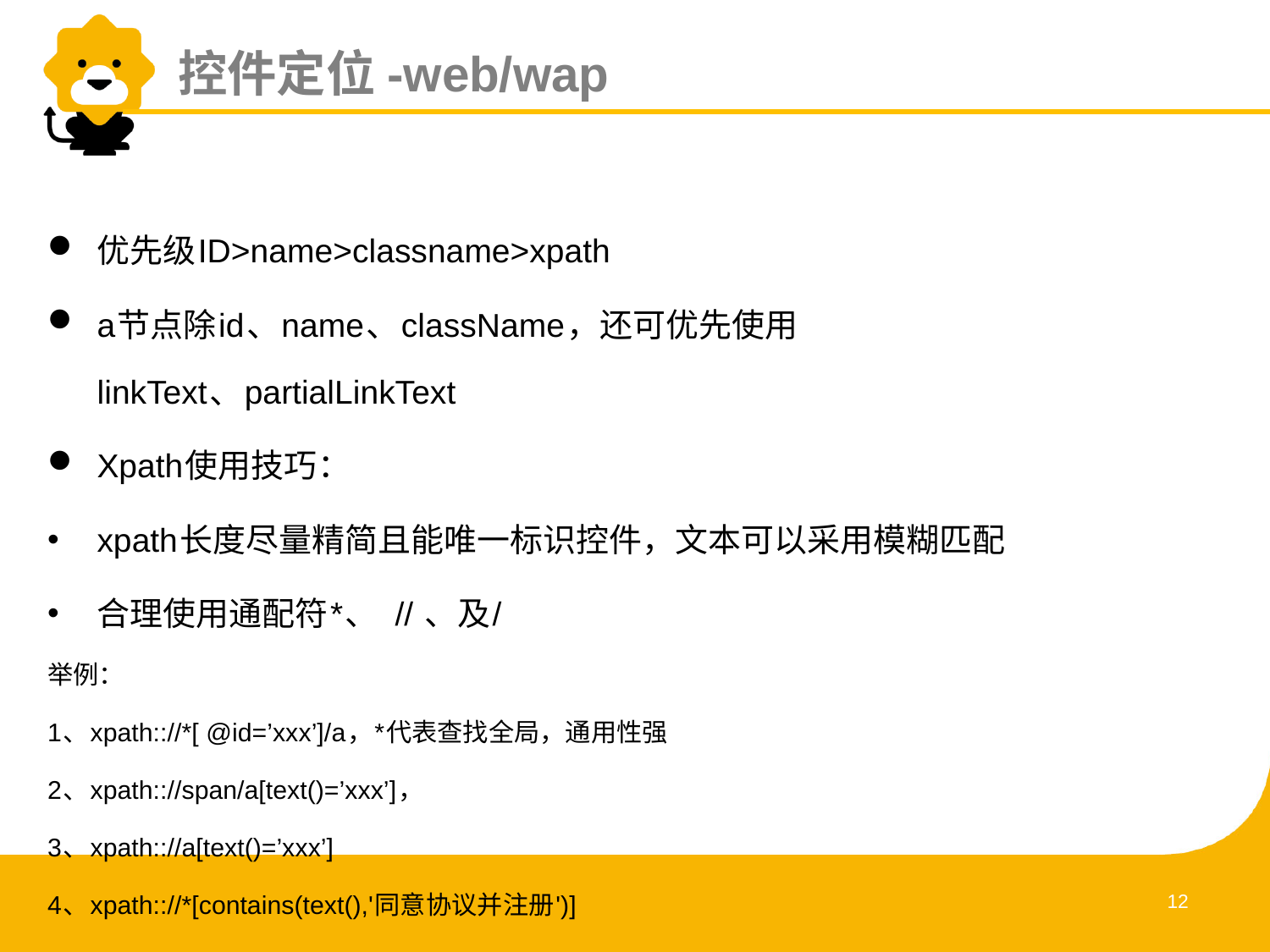

控件定位-web/wap
优先级ID>name>classname>xpath
a节点除id、name、className，还可优先使用linkText、partialLinkText
Xpath使用技巧：
xpath长度尽量精简且能唯一标识控件，文本可以采用模糊匹配
合理使用通配符*、  // 、及/
举例：
1、xpath:://*[ @id=’xxx’]/a，*代表查找全局，通用性强
2、xpath:://span/a[text()=’xxx’]，
3、xpath:://a[text()=’xxx’]
4、xpath:://*[contains(text(),'同意协议并注册')]